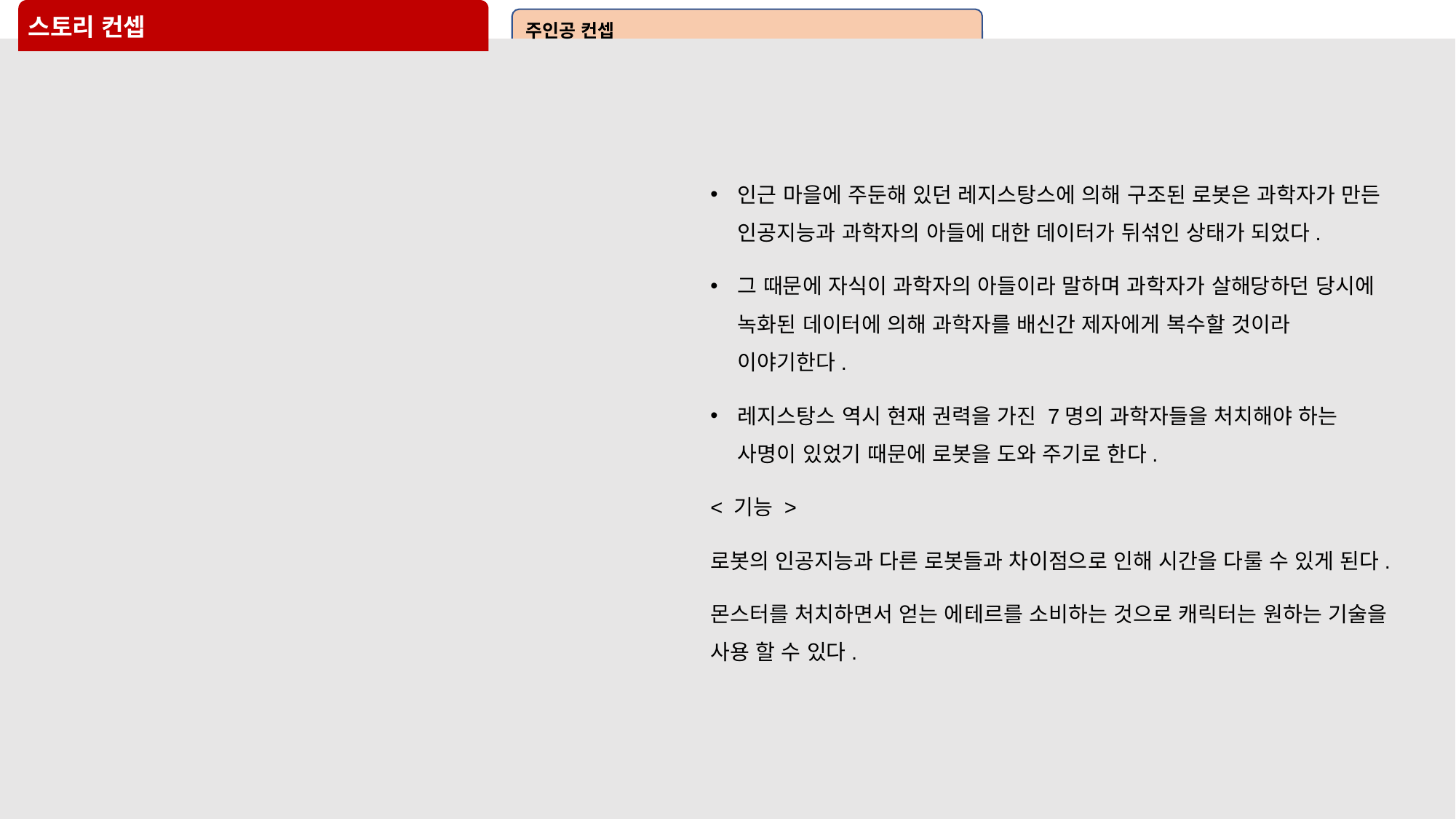

# 스토리 컨셉
주인공 컨셉

인근 마을에 주둔해 있던 레지스탕스에 의해 구조된 로봇은 과학자가 만든 인공지능과 과학자의 아들에 대한 데이터가 뒤섞인 상태가 되었다.
그 때문에 자식이 과학자의 아들이라 말하며 과학자가 살해당하던 당시에 녹화된 데이터에 의해 과학자를 배신간 제자에게 복수할 것이라 이야기한다.
레지스탕스 역시 현재 권력을 가진 7명의 과학자들을 처치해야 하는 사명이 있었기 때문에 로봇을 도와 주기로 한다.
< 기능 >
로봇의 인공지능과 다른 로봇들과 차이점으로 인해 시간을 다룰 수 있게 된다.
몬스터를 처치하면서 얻는 에테르를 소비하는 것으로 캐릭터는 원하는 기술을 사용 할 수 있다.